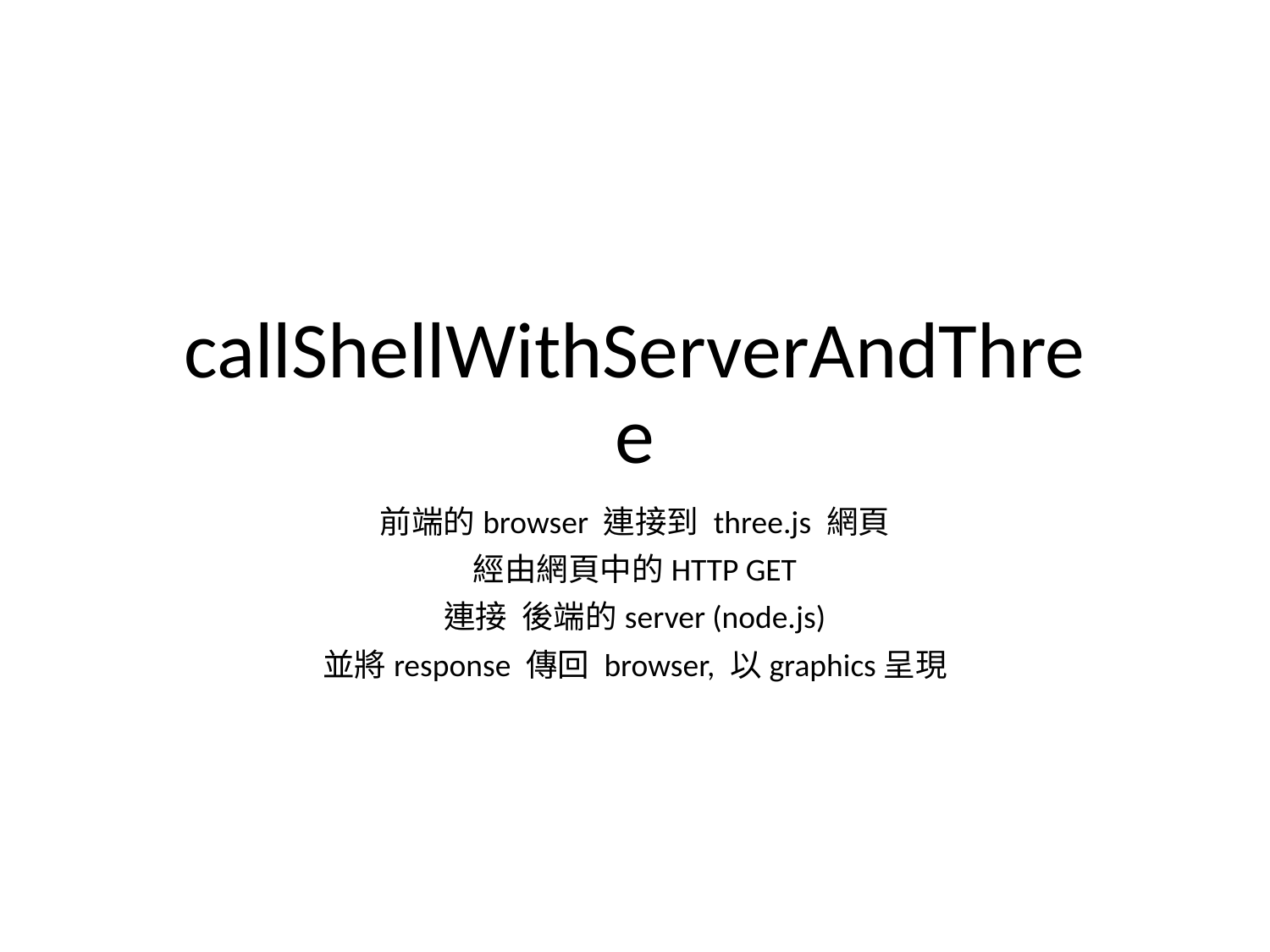

# callShellWithServerAndThree
前端的browser 連接到 three.js 網頁
經由網頁中的HTTP GET
連接  後端的server (node.js)
並將response 傳回 browser, 以graphics呈現